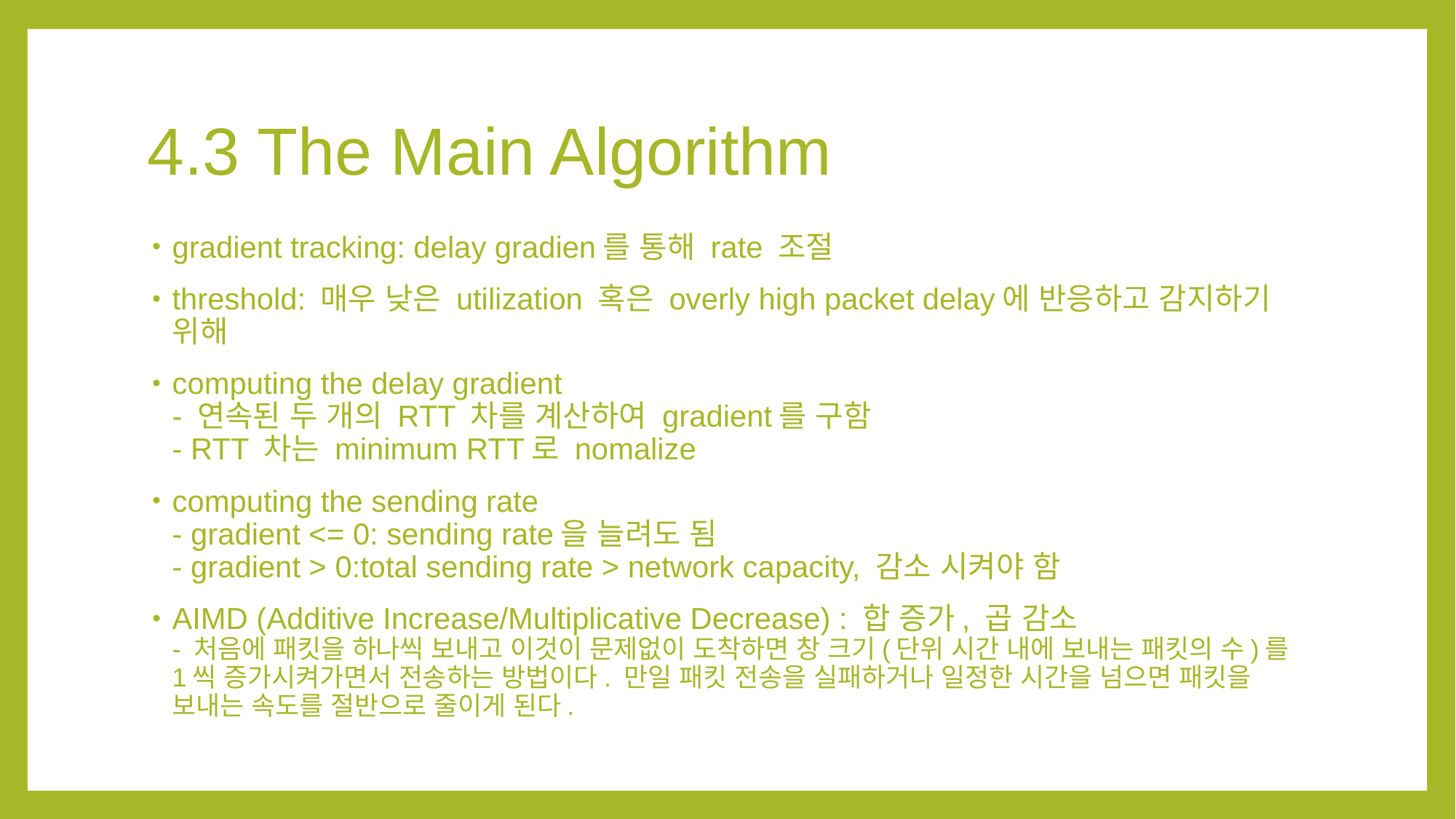

# 4.3 The Main Algorithm
gradient tracking: delay gradien를 통해 rate 조절
threshold: 매우 낮은 utilization 혹은 overly high packet delay에 반응하고 감지하기 위해
computing the delay gradient
- 연속된 두 개의 RTT 차를 계산하여 gradient를 구함
- RTT 차는 minimum RTT로 nomalize
computing the sending rate
- gradient <= 0: sending rate을 늘려도 됨
- gradient > 0:total sending rate > network capacity, 감소 시켜야 함
AIMD (Additive Increase/Multiplicative Decrease) : 합 증가, 곱 감소
- 처음에 패킷을 하나씩 보내고 이것이 문제없이 도착하면 창 크기(단위 시간 내에 보내는 패킷의 수)를 1씩 증가시켜가면서 전송하는 방법이다. 만일 패킷 전송을 실패하거나 일정한 시간을 넘으면 패킷을 보내는 속도를 절반으로 줄이게 된다.